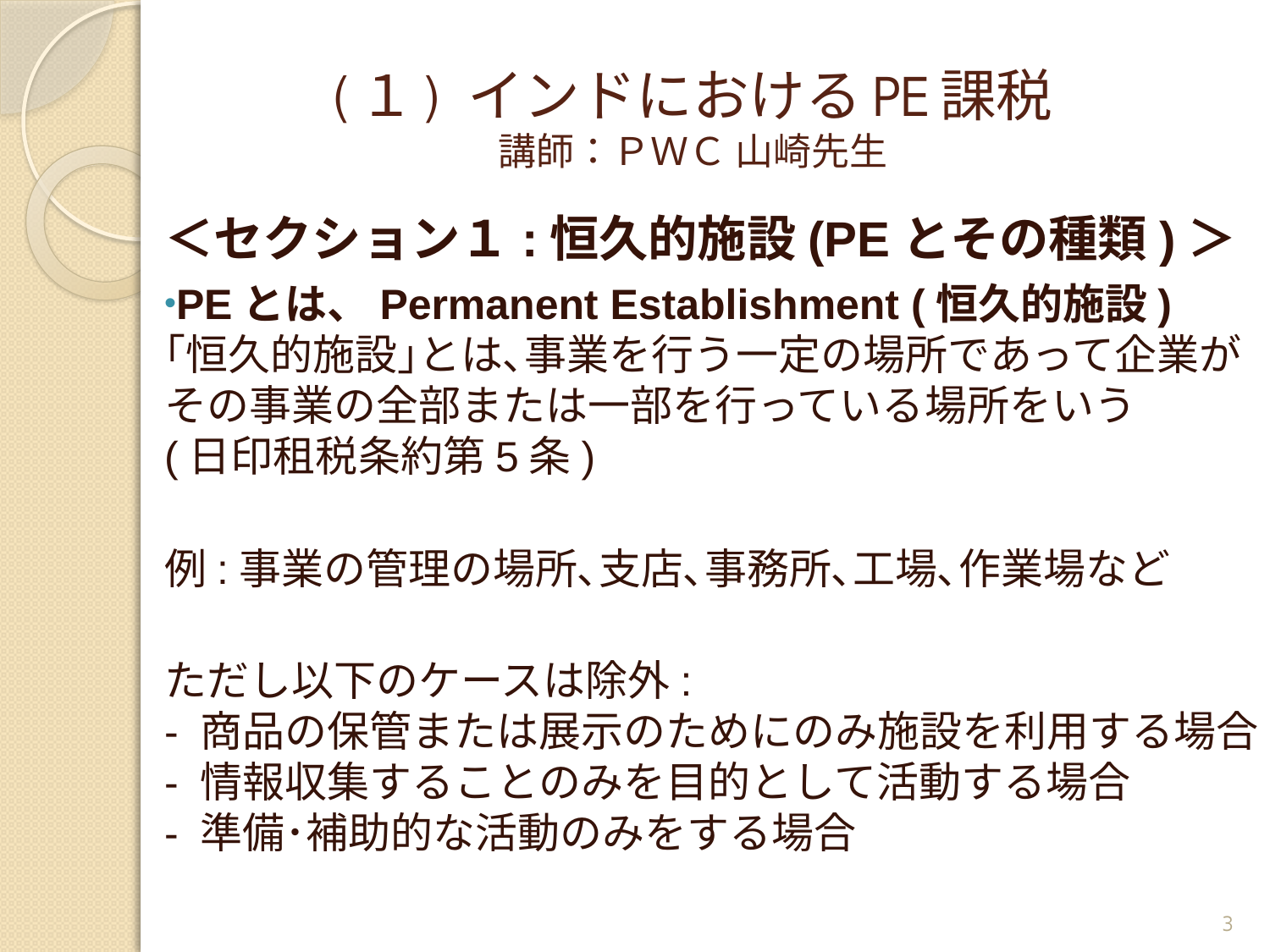

# (１) インドにおけるPE課税 講師：ＰＷＣ 山崎先生
＜セクション１:恒久的施設(PEとその種類)＞
PEとは、Permanent Establishment (恒久的施設)
｢恒久的施設｣とは､事業を行う一定の場所であって企業が
その事業の全部または一部を行っている場所をいう
(日印租税条約第5条)
例:事業の管理の場所､支店､事務所､工場､作業場など
ただし以下のケースは除外:
- 商品の保管または展示のためにのみ施設を利用する場合
- 情報収集することのみを目的として活動する場合
- 準備･補助的な活動のみをする場合
3